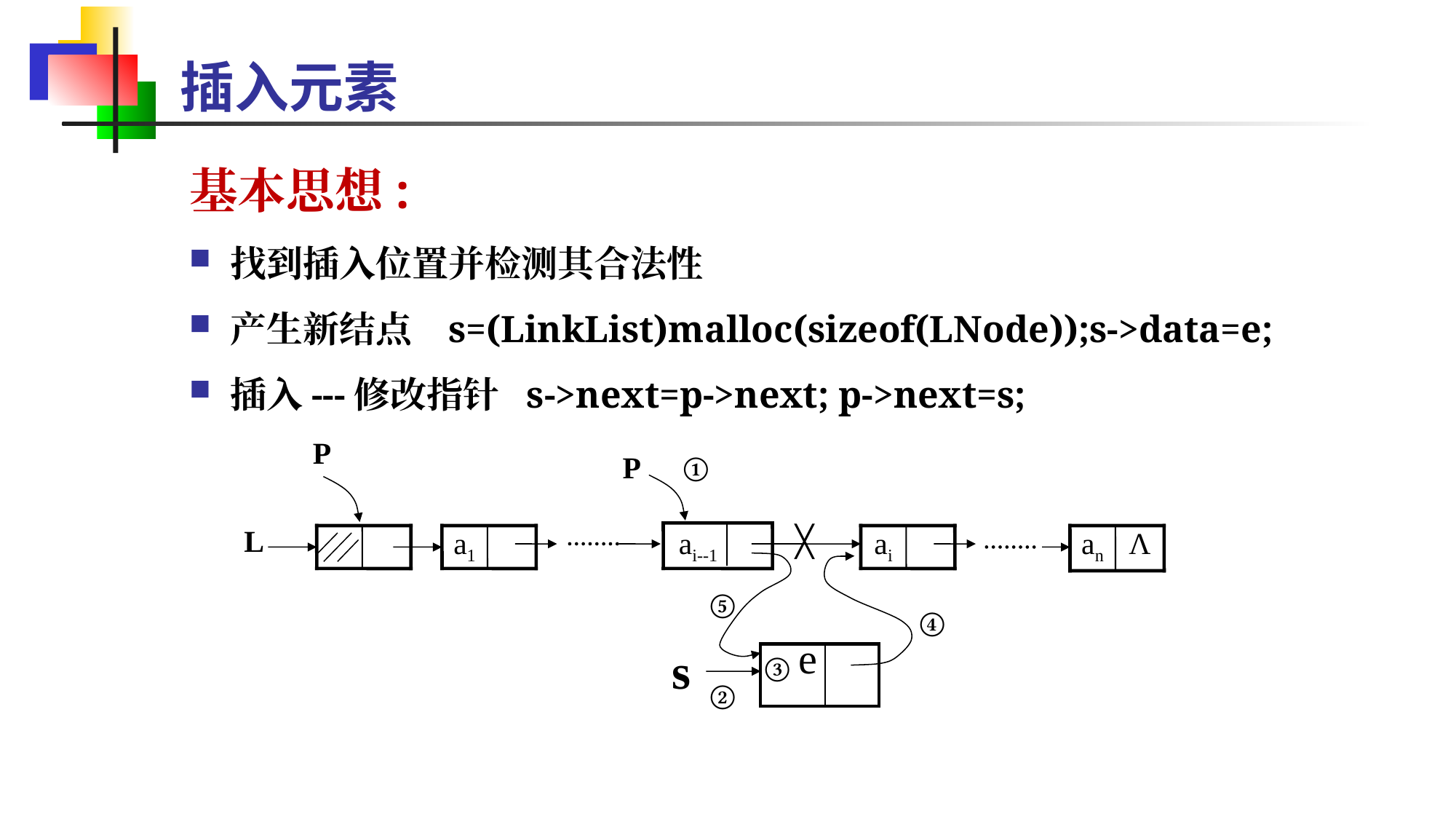

插入元素
基本思想:
找到插入位置并检测其合法性
产生新结点   s=(LinkList)malloc(sizeof(LNode));s->data=e;
插入---修改指针  s->next=p->next; p->next=s;
P
P
①

L

a1

ai--1

ai

an

Λ

╳

⑤
④
e
s
③
|  |  |
| --- | --- |
②